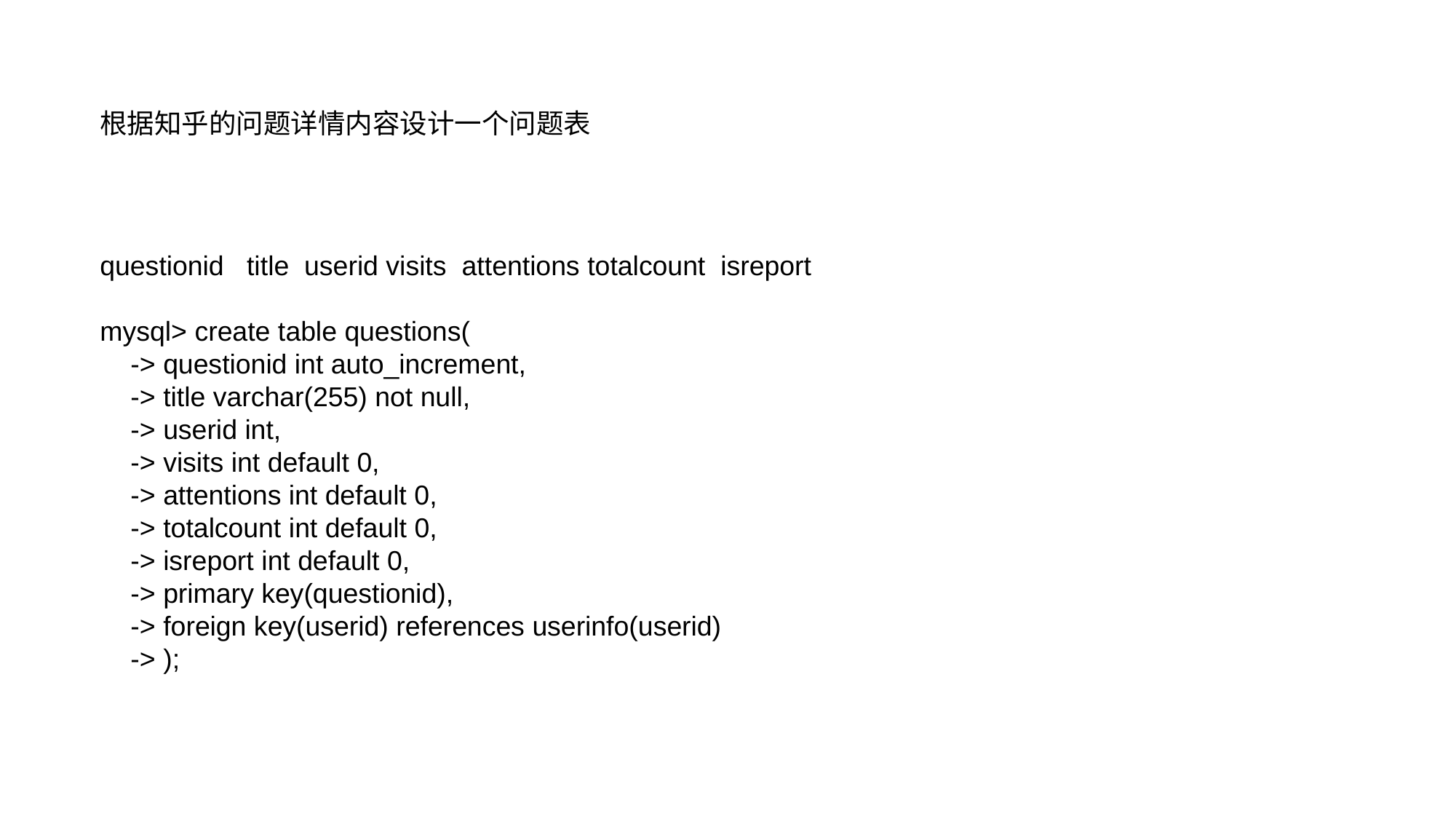

# 根据知乎的问题详情内容设计一个问题表
questionid   title  userid visits  attentions totalcount  isreport

mysql> create table questions(
    -> questionid int auto_increment,
    -> title varchar(255) not null,
    -> userid int,
    -> visits int default 0,
    -> attentions int default 0,
    -> totalcount int default 0,
    -> isreport int default 0,
    -> primary key(questionid),
    -> foreign key(userid) references userinfo(userid)
    -> );